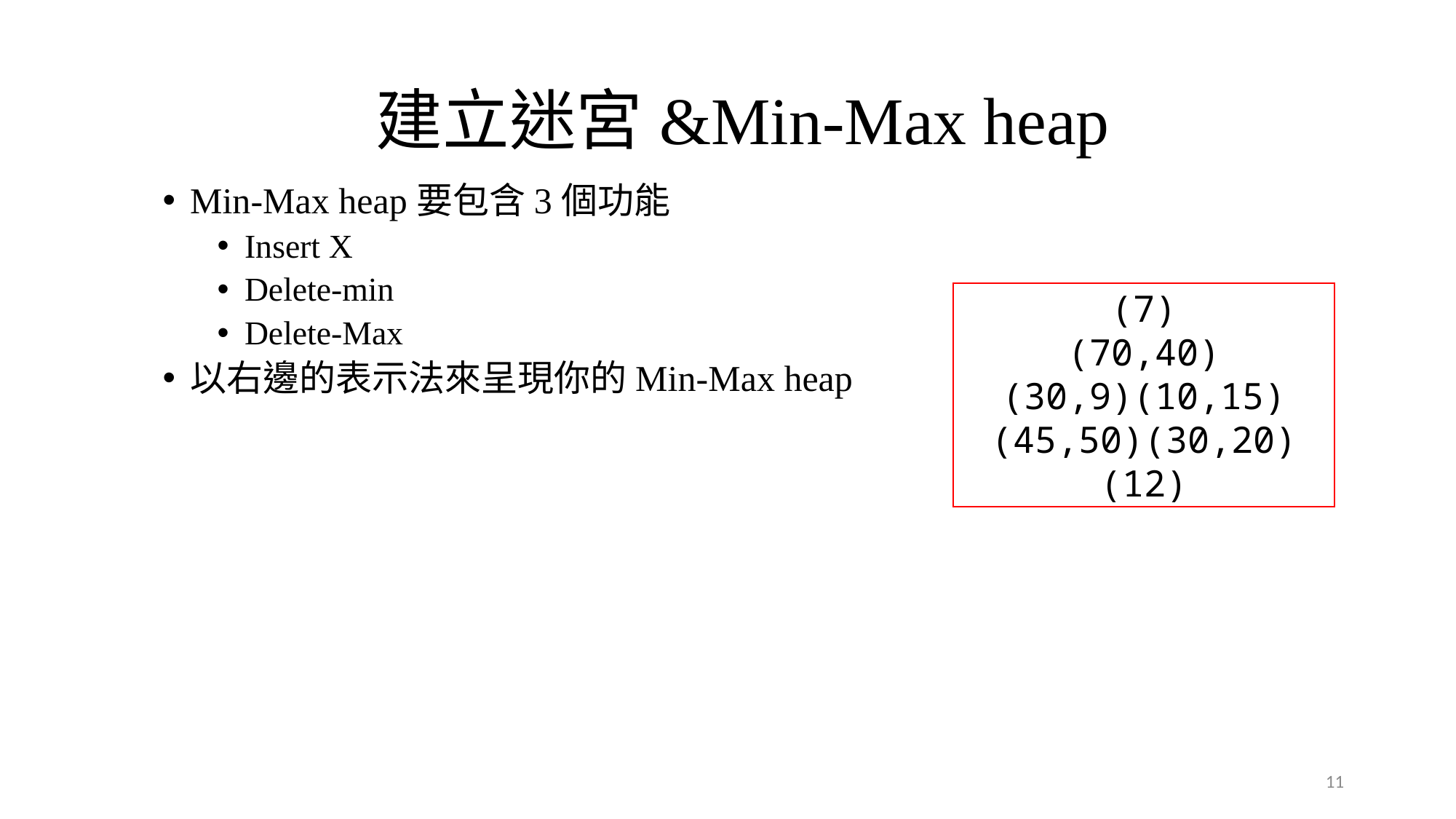

# 建立迷宮&Min-Max heap
Min-Max heap要包含3個功能
Insert X
Delete-min
Delete-Max
以右邊的表示法來呈現你的Min-Max heap

(7)
(70,40)
(30,9)(10,15)
(45,50)(30,20)(12)
11